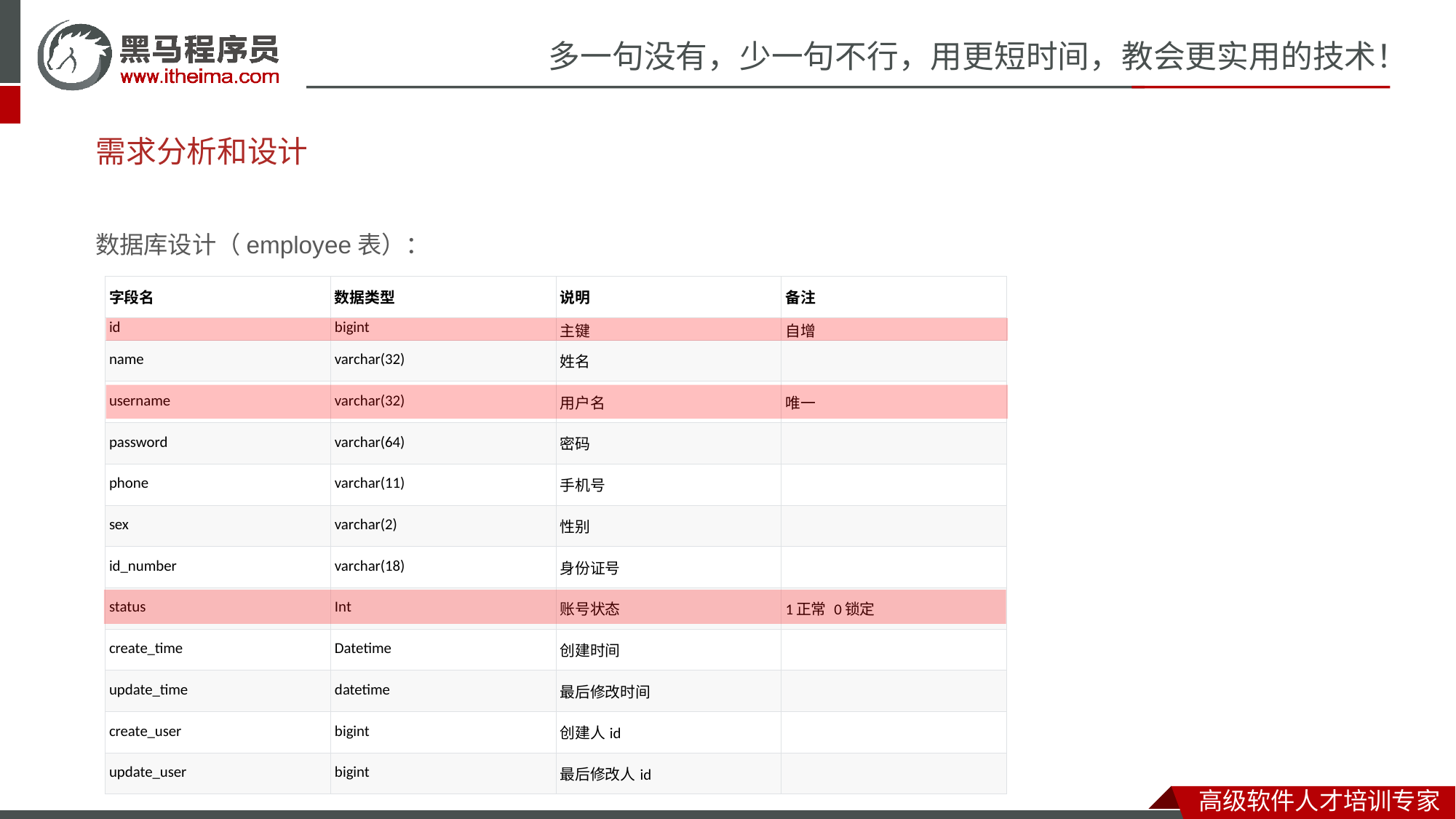

# 需求分析和设计
数据库设计（employee表）：

| 字段名 | 数据类型 | 说明 | 备注 |
| --- | --- | --- | --- |
| id | bigint | 主键 | 自增 |
| name | varchar(32) | 姓名 |  |
| username | varchar(32) | 用户名 | 唯一 |
| password | varchar(64) | 密码 |  |
| phone | varchar(11) | 手机号 |  |
| sex | varchar(2) | 性别 |  |
| id\_number | varchar(18) | 身份证号 |  |
| status | Int | 账号状态 | 1正常 0锁定 |
| create\_time | Datetime | 创建时间 |  |
| update\_time | datetime | 最后修改时间 |  |
| create\_user | bigint | 创建人id |  |
| update\_user | bigint | 最后修改人id |  |